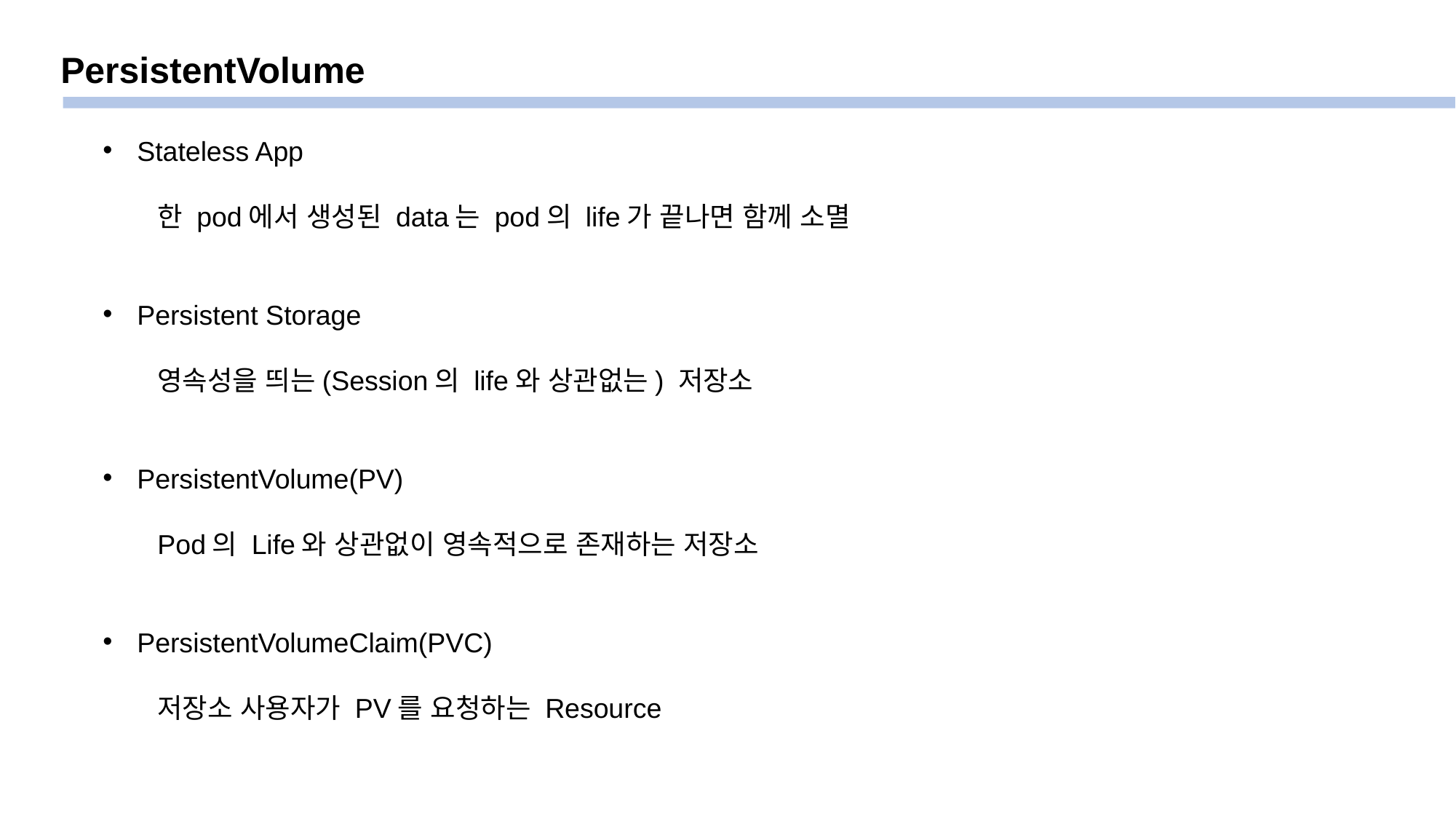

PersistentVolume

Stateless App

한 pod에서 생성된 data는 pod의 life가 끝나면 함께 소멸

Persistent Storage

영속성을 띄는(Session의 life와 상관없는) 저장소

PersistentVolume(PV)

Pod의 Life와 상관없이 영속적으로 존재하는 저장소

PersistentVolumeClaim(PVC)

저장소 사용자가 PV를 요청하는 Resource